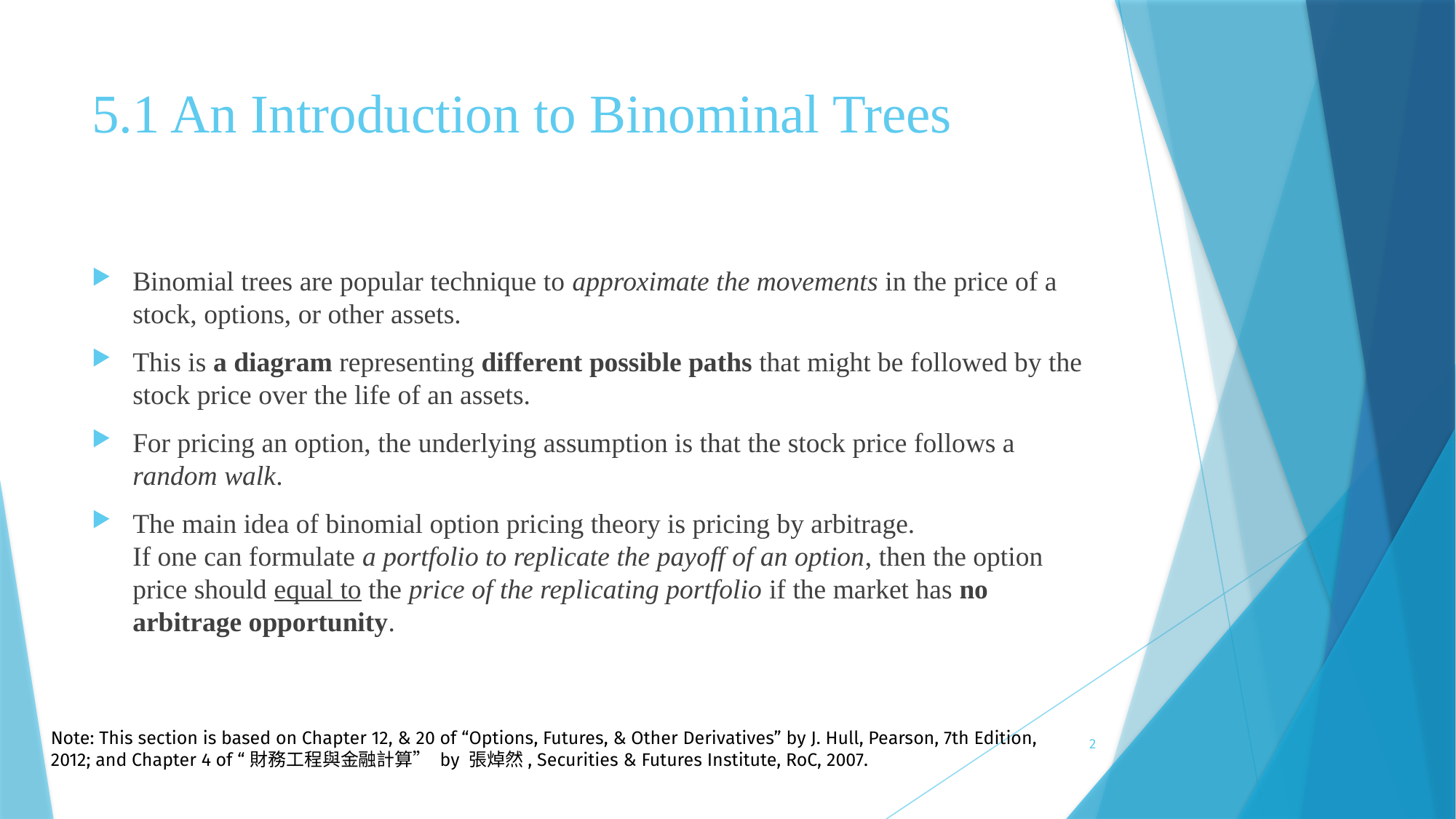

# 5.1 An Introduction to Binominal Trees
Binomial trees are popular technique to approximate the movements in the price of a stock, options, or other assets.
This is a diagram representing different possible paths that might be followed by the stock price over the life of an assets.
For pricing an option, the underlying assumption is that the stock price follows a random walk.
The main idea of binomial option pricing theory is pricing by arbitrage.
If one can formulate a portfolio to replicate the payoff of an option, then the option price should equal to the price of the replicating portfolio if the market has no arbitrage opportunity.

Note: This section is based on Chapter 12, & 20 of “Options, Futures, & Other Derivatives” by J. Hull, Pearson, 7th Edition, 2012; and Chapter 4 of “財務工程與金融計算” by 張焯然, Securities & Futures Institute, RoC, 2007.
2